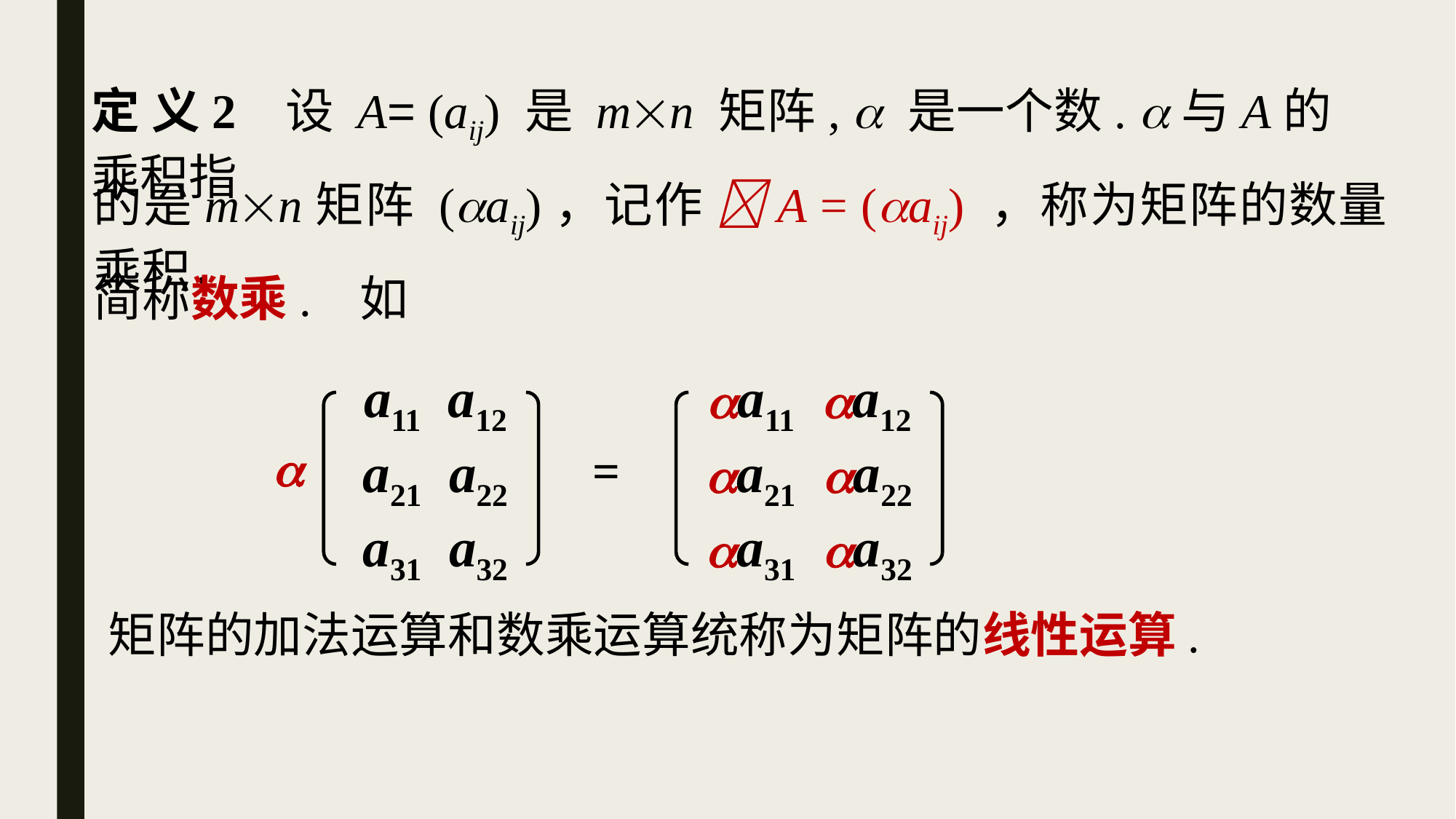

定 义2   设 A= (aij) 是 m×n 矩阵, α 是一个数. α与A的乘积指
的是m×n矩阵 (αaij)，记作 αA = (αaij) ，称为矩阵的数量乘积，
简称数乘.   如
a11  a12
a21  a22
a31  a32
αa11  αa12
αa21  αa22
αa31  αa32

α
=
矩阵的加法运算和数乘运算统称为矩阵的线性运算.